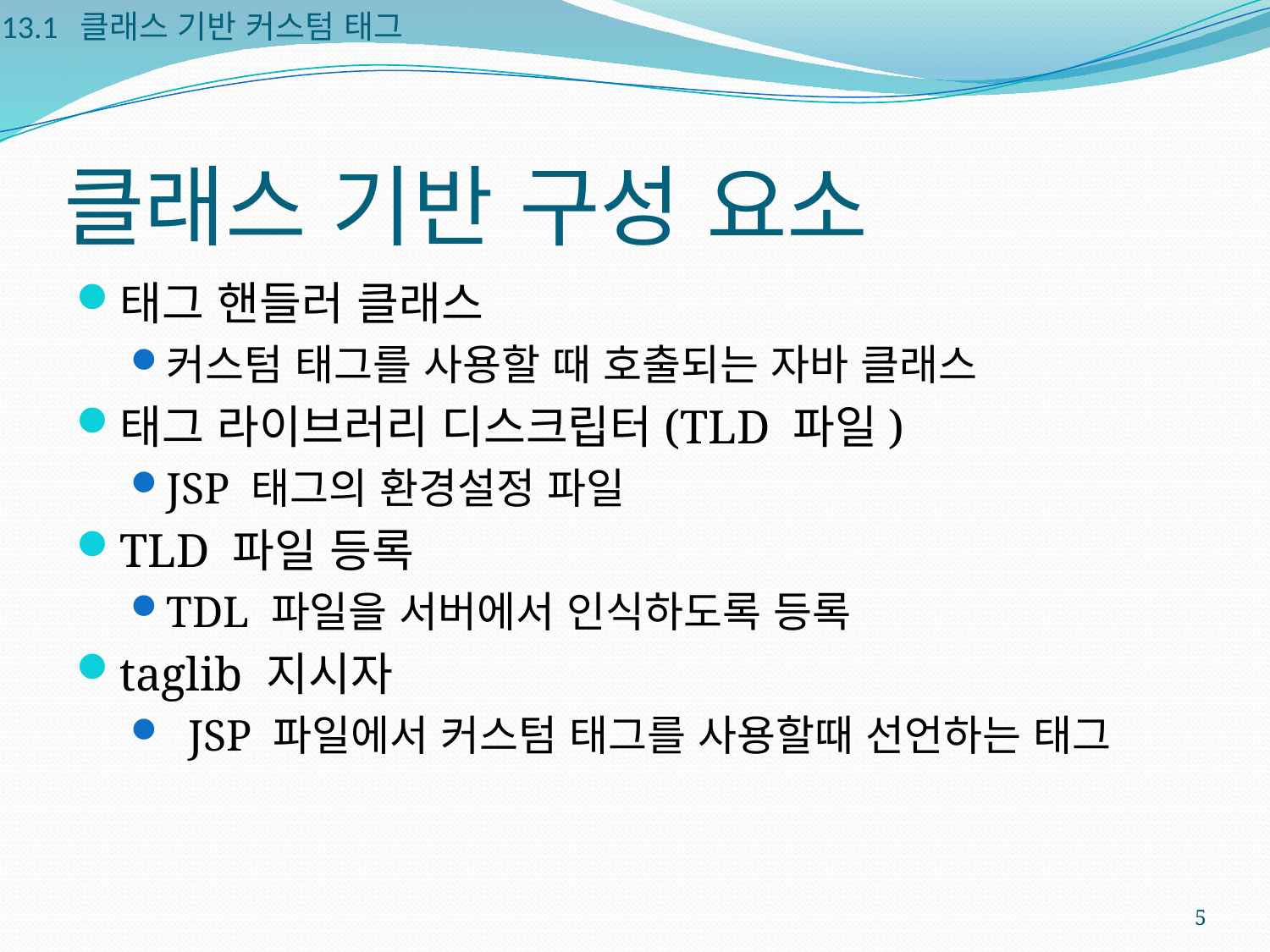

13.1  클래스 기반 커스텀 태그
# 클래스 기반 구성 요소
태그 핸들러 클래스
커스텀 태그를 사용할 때 호출되는 자바 클래스
태그 라이브러리 디스크립터(TLD 파일)
JSP 태그의 환경설정 파일
TLD 파일 등록
TDL 파일을 서버에서 인식하도록 등록
taglib 지시자
  JSP 파일에서 커스텀 태그를 사용할때 선언하는 태그

5